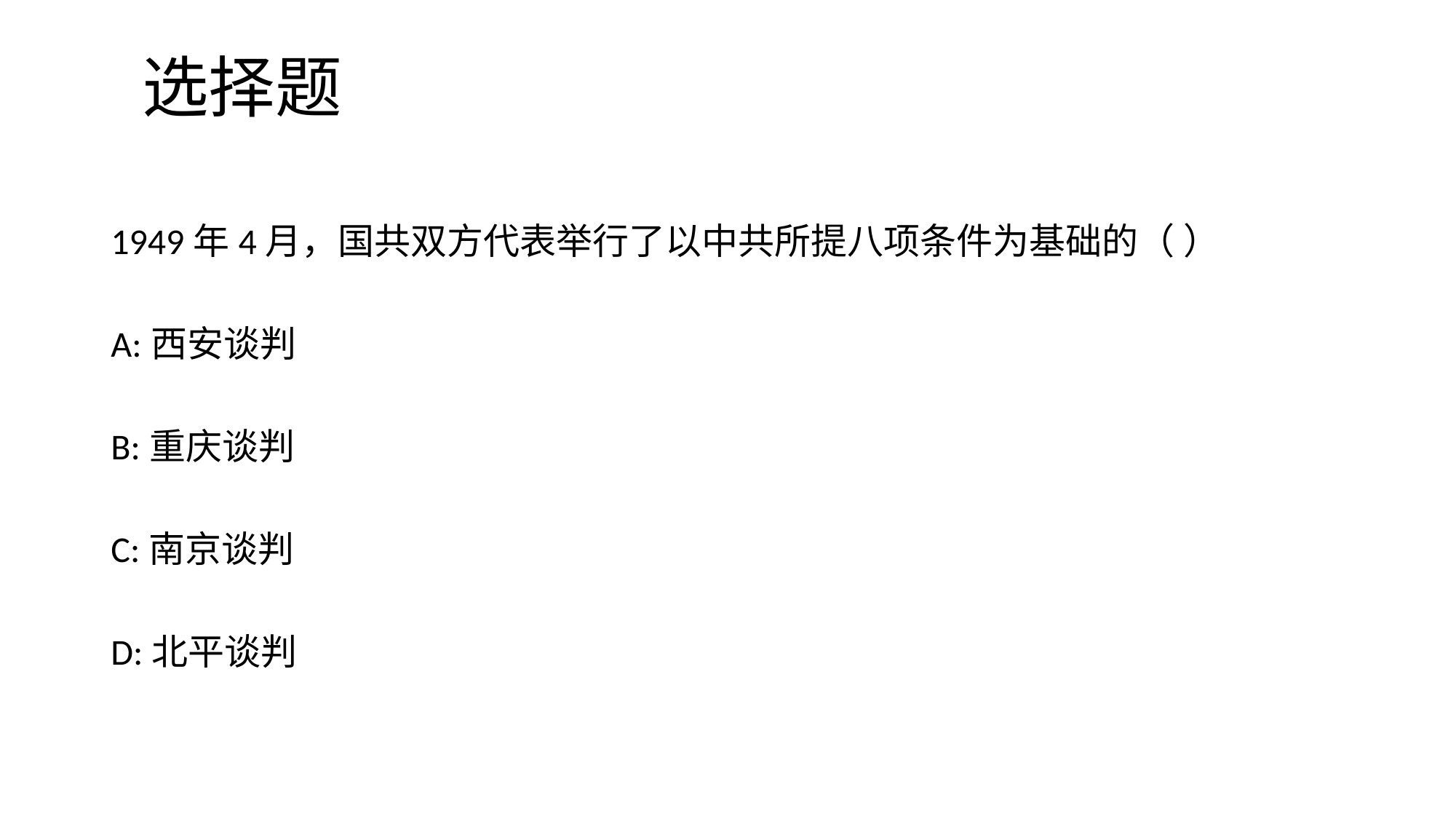

# 选择题
1949年4月，国共双方代表举行了以中共所提八项条件为基础的（ ）
A:西安谈判
B:重庆谈判
C:南京谈判
D:北平谈判